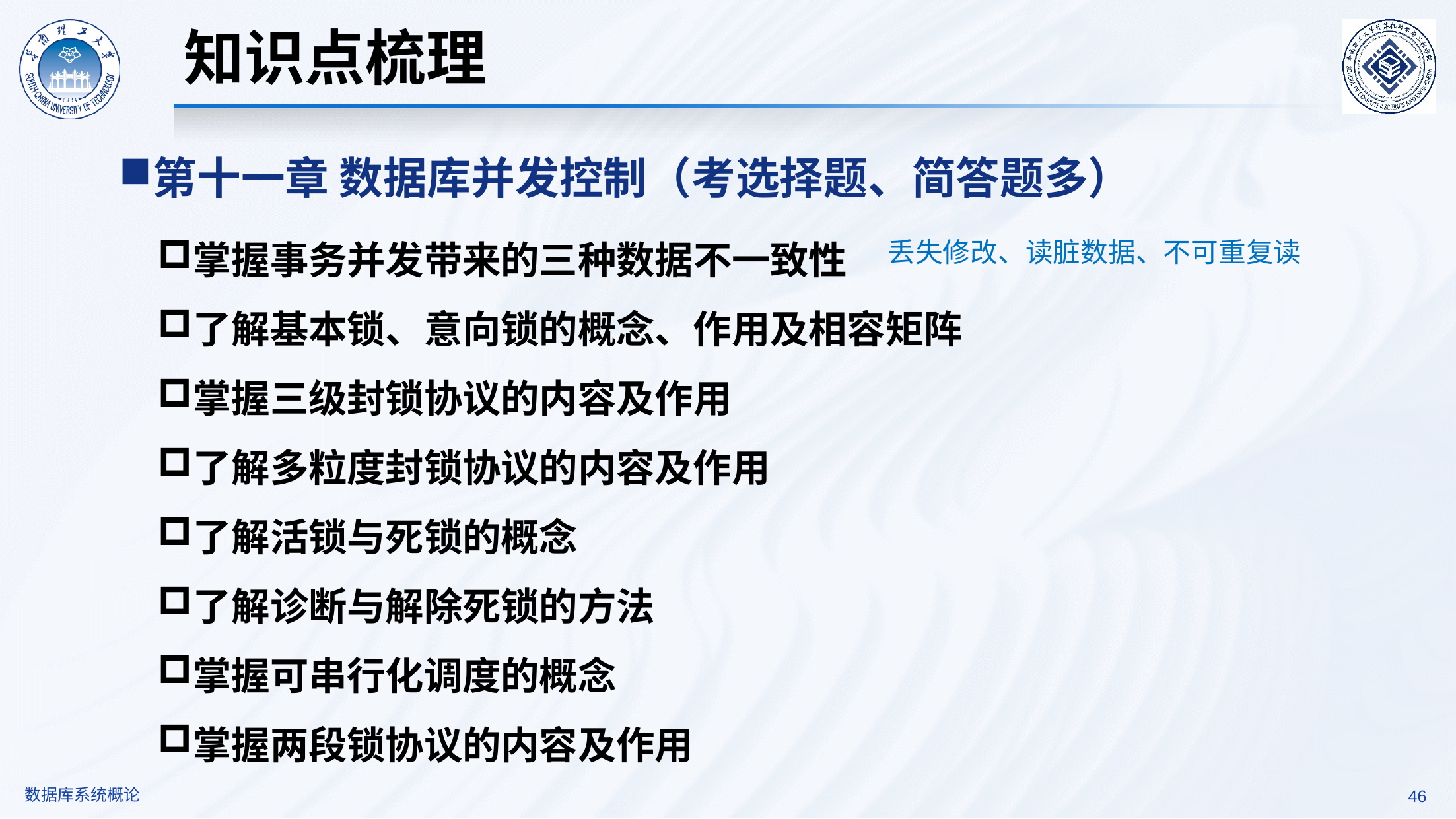

知识点梳理
第十一章 数据库并发控制（考选择题、简答题多）
掌握事务并发带来的三种数据不一致性
了解基本锁、意向锁的概念、作用及相容矩阵
掌握三级封锁协议的内容及作用
了解多粒度封锁协议的内容及作用
了解活锁与死锁的概念
了解诊断与解除死锁的方法
掌握可串行化调度的概念
掌握两段锁协议的内容及作用

丢失修改、读脏数据、不可重复读